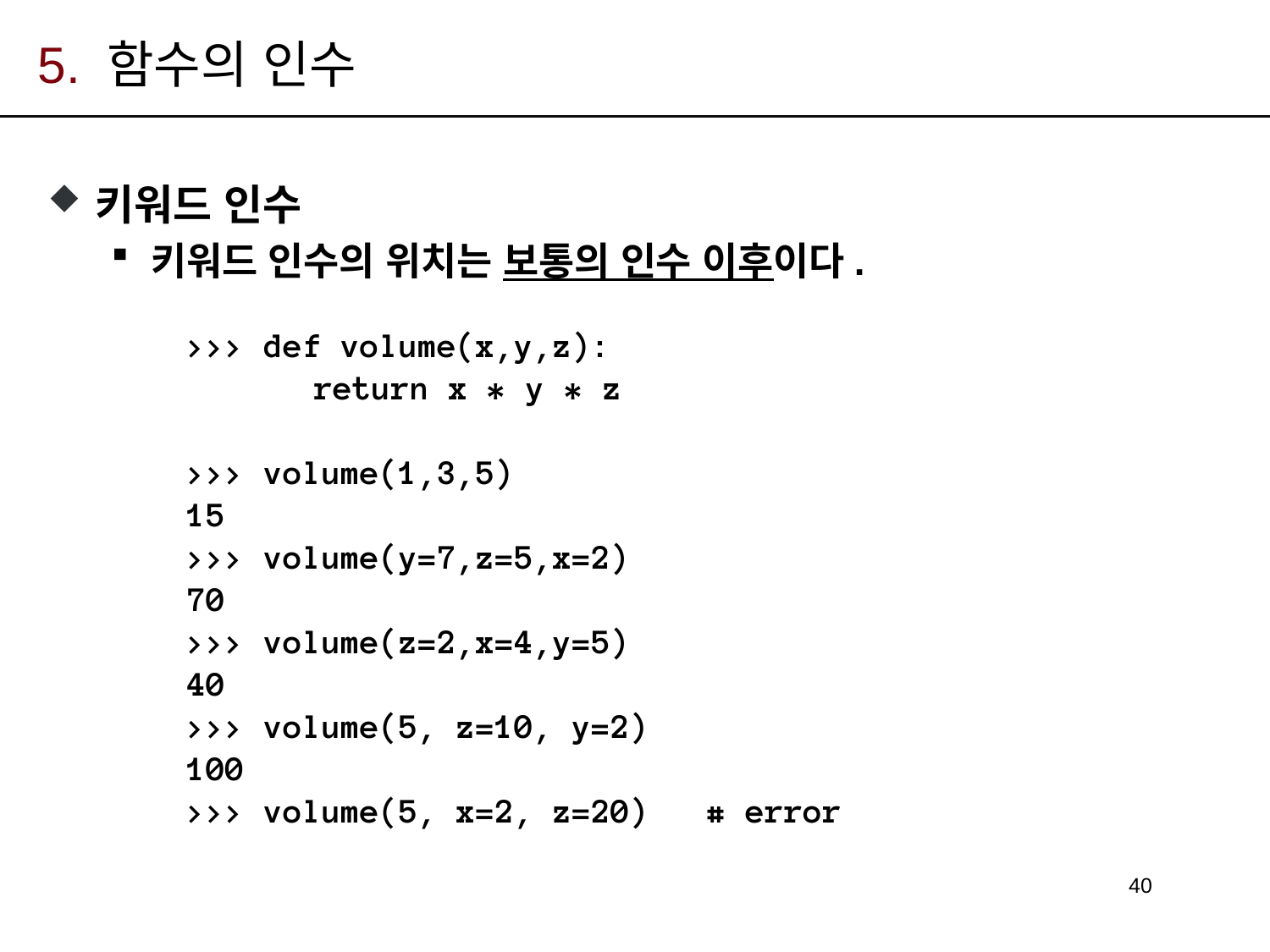

# 5. 함수의 인수
키워드 인수
키워드 인수의 위치는 보통의 인수 이후이다.

>>> def volume(x,y,z):
	return x * y * z

>>> volume(1,3,5)
15
>>> volume(y=7,z=5,x=2)
70
>>> volume(z=2,x=4,y=5)
40
>>> volume(5, z=10, y=2)
100
>>> volume(5, x=2, z=20)   # error
40